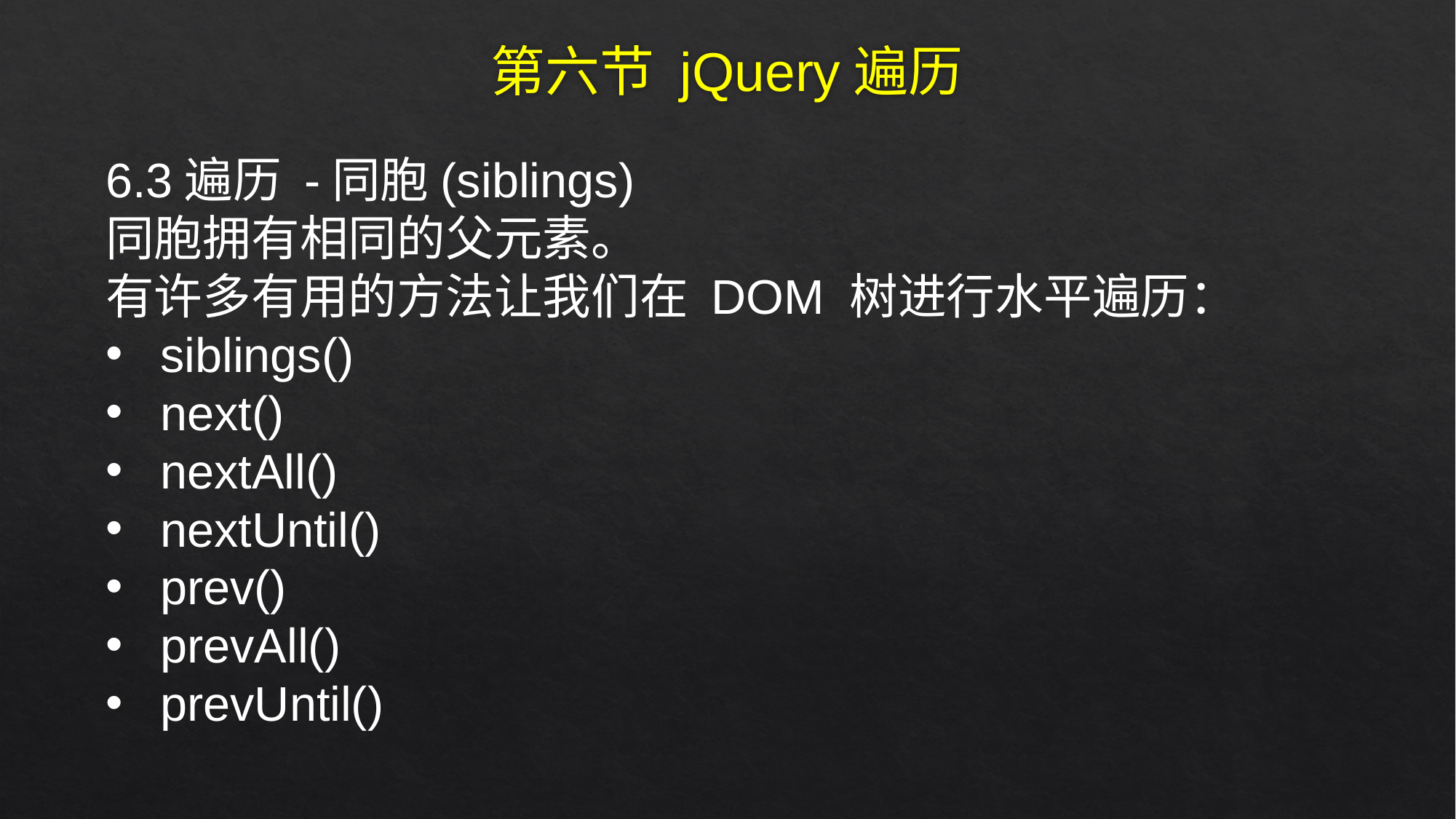

# 第六节 jQuery遍历
6.3遍历 -同胞(siblings)
同胞拥有相同的父元素。
有许多有用的方法让我们在 DOM 树进行水平遍历：
siblings()
next()
nextAll()
nextUntil()
prev()
prevAll()
prevUntil()